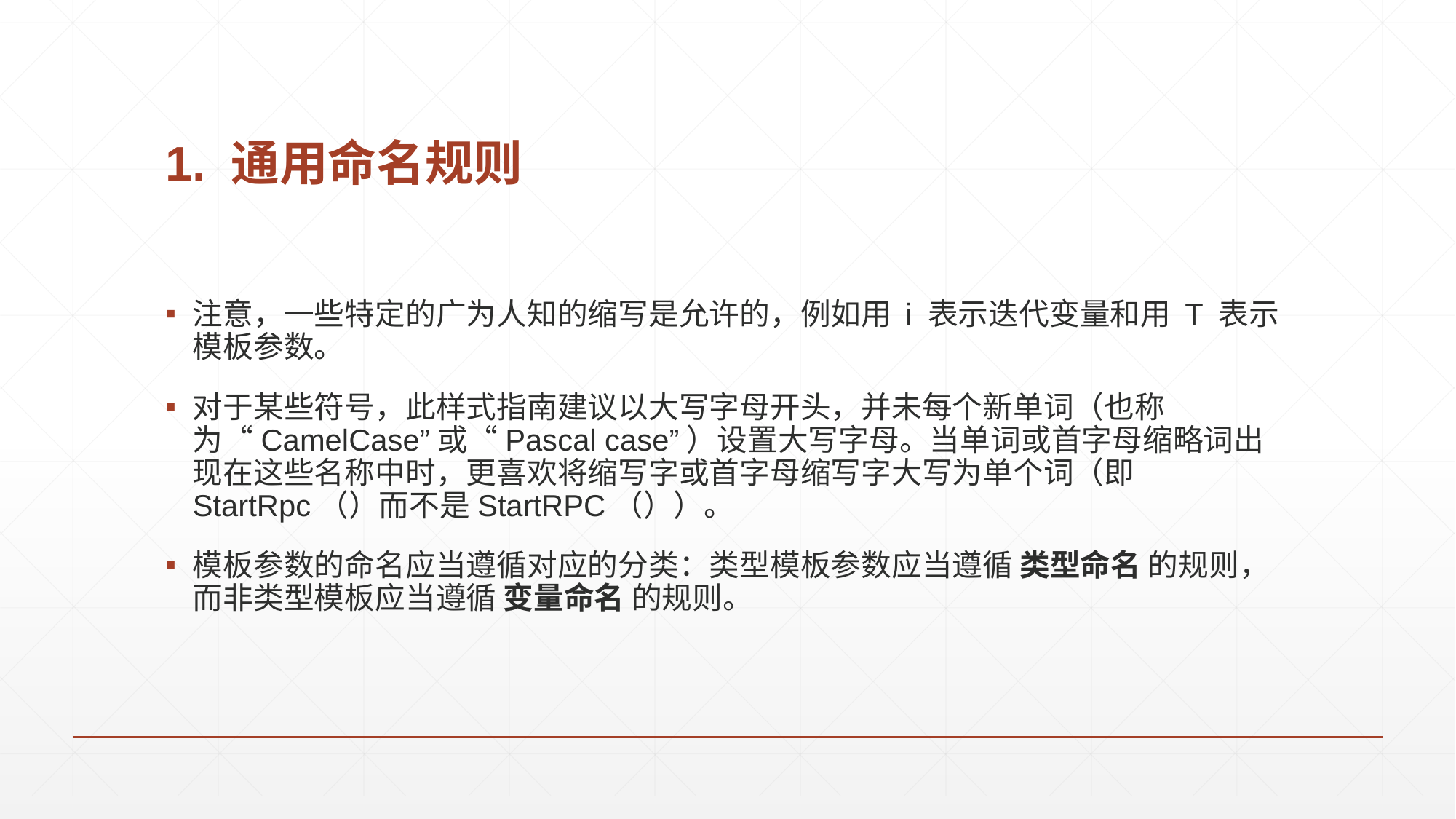

# 1. 通用命名规则
注意，一些特定的广为人知的缩写是允许的，例如用 i 表示迭代变量和用 T 表示模板参数。
对于某些符号，此样式指南建议以大写字母开头，并未每个新单词（也称为“CamelCase”或“Pascal case”）设置大写字母。当单词或首字母缩略词出现在这些名称中时，更喜欢将缩写字或首字母缩写字大写为单个词（即StartRpc（）而不是StartRPC（））。
模板参数的命名应当遵循对应的分类：类型模板参数应当遵循 类型命名 的规则，而非类型模板应当遵循 变量命名 的规则。